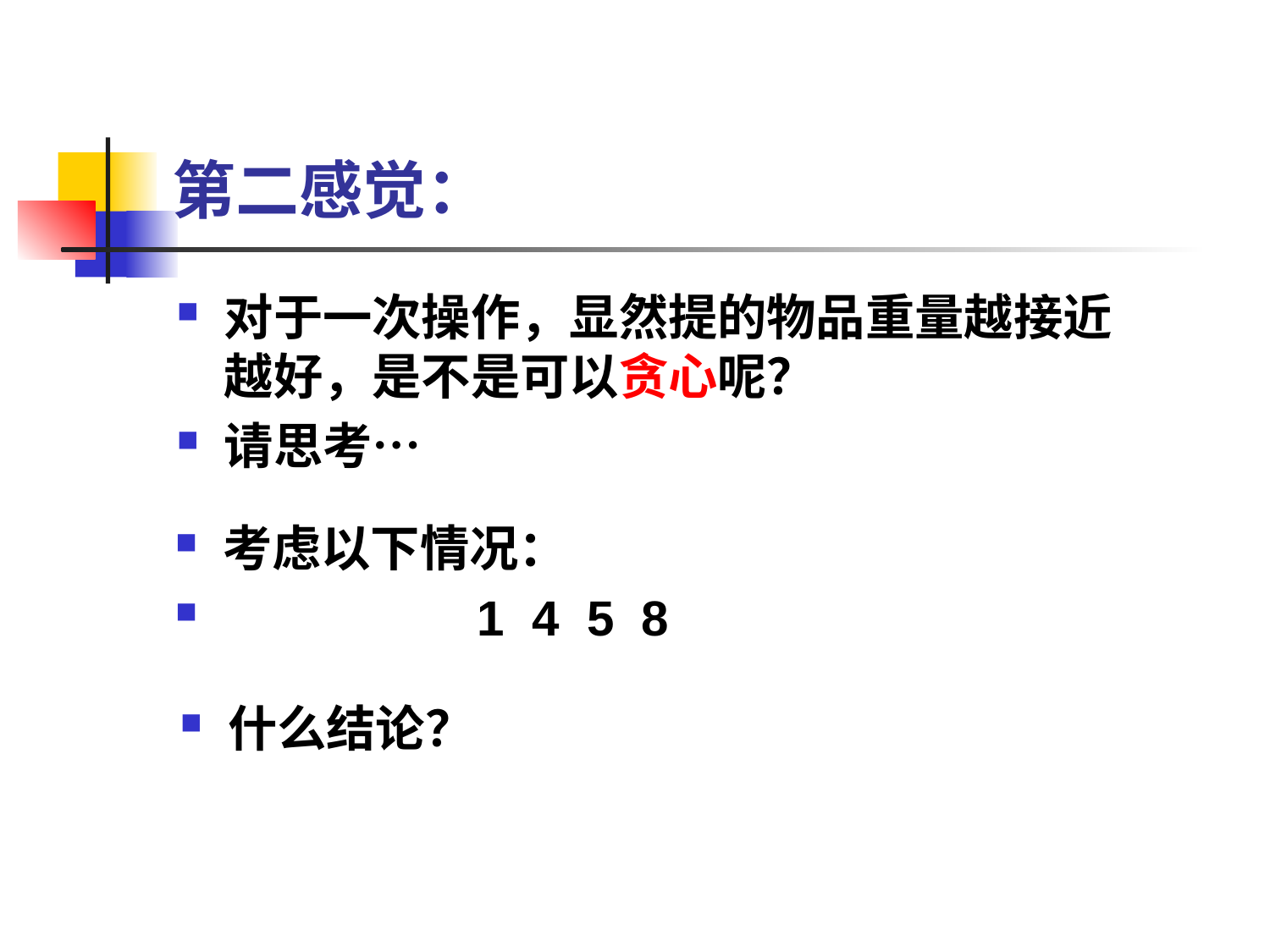

# 第二感觉：
对于一次操作，显然提的物品重量越接近越好，是不是可以贪心呢？
请思考…
考虑以下情况：
		1  4  5  8
什么结论？